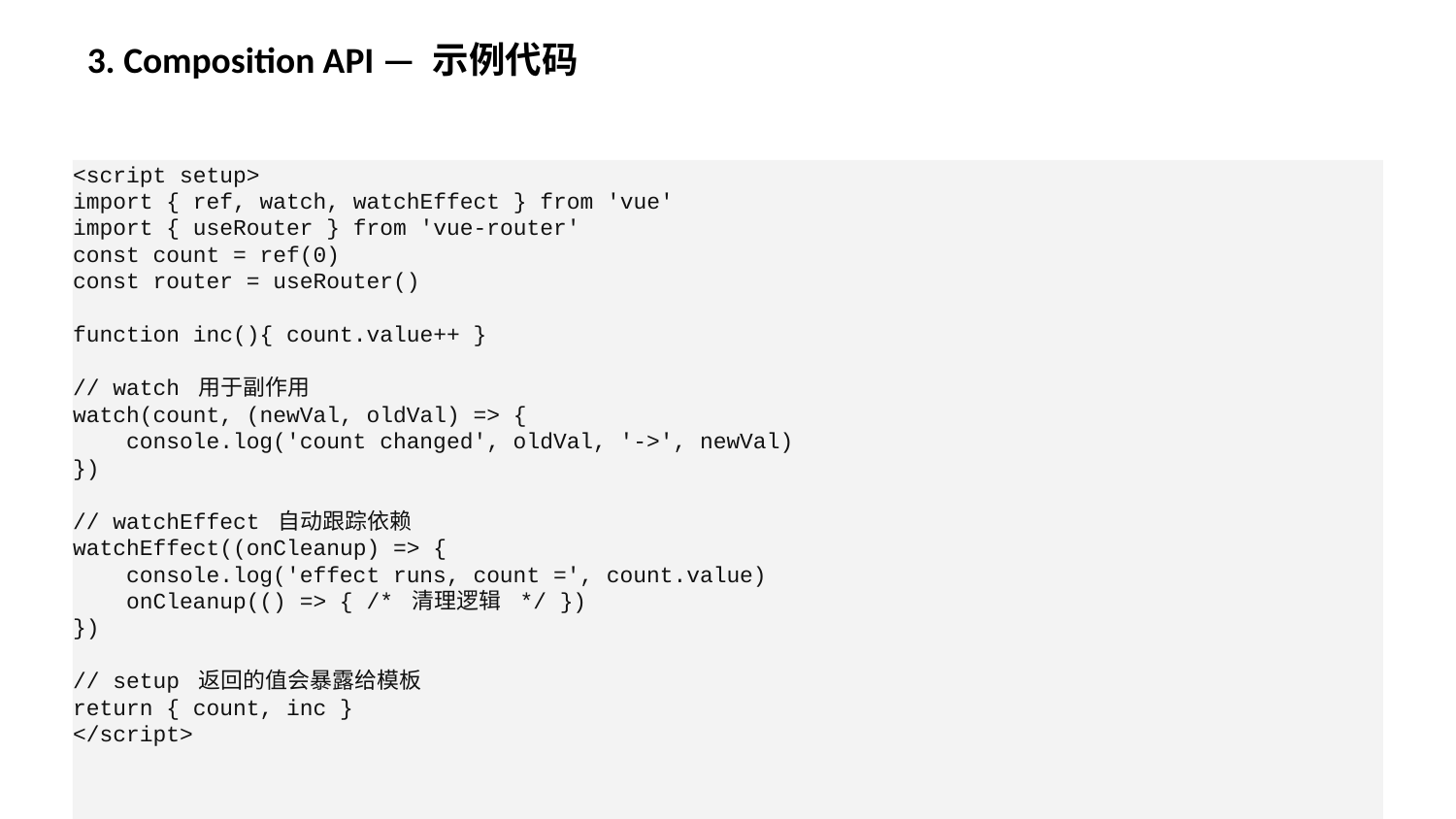

3. Composition API — 示例代码
<script setup>
import { ref, watch, watchEffect } from 'vue'
import { useRouter } from 'vue-router'
const count = ref(0)
const router = useRouter()

function inc(){ count.value++ }

// watch 用于副作用
watch(count, (newVal, oldVal) => {
    console.log('count changed', oldVal, '->', newVal)
})

// watchEffect 自动跟踪依赖
watchEffect((onCleanup) => {
    console.log('effect runs, count =', count.value)
    onCleanup(() => { /* 清理逻辑 */ })
})

// setup 返回的值会暴露给模板
return { count, inc }
</script>